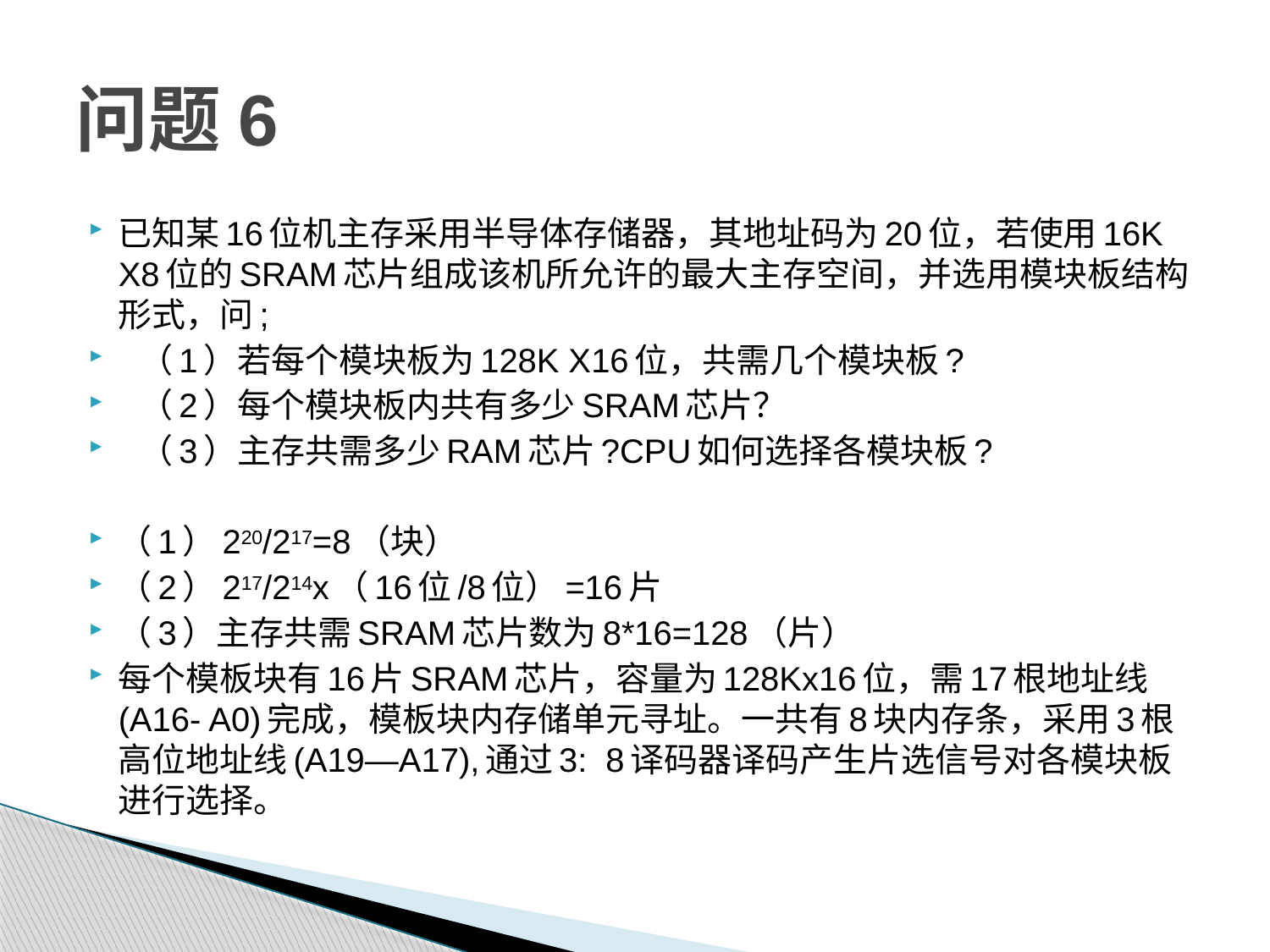

# 问题6
已知某16位机主存采用半导体存储器，其地址码为20位，若使用16K X8位的SRAM芯片组成该机所允许的最大主存空间，并选用模块板结构形式，问;
  （1）若每个模块板为128K X16位，共需几个模块板?
  （2）每个模块板内共有多少SRAM芯片？
  （3）主存共需多少RAM芯片?CPU如何选择各模块板?

（1）220/217=8（块）
（2）217/214x（16位/8位）=16片
（3）主存共需SRAM芯片数为8*16=128（片）
每个模板块有16片SRAM芯片，容量为128Kx16位，需17根地址线(A16- A0)完成，模板块内存储单元寻址。一共有8块内存条，采用3根高位地址线(A19—A17),通过3:  8译码器译码产生片选信号对各模块板进行选择。